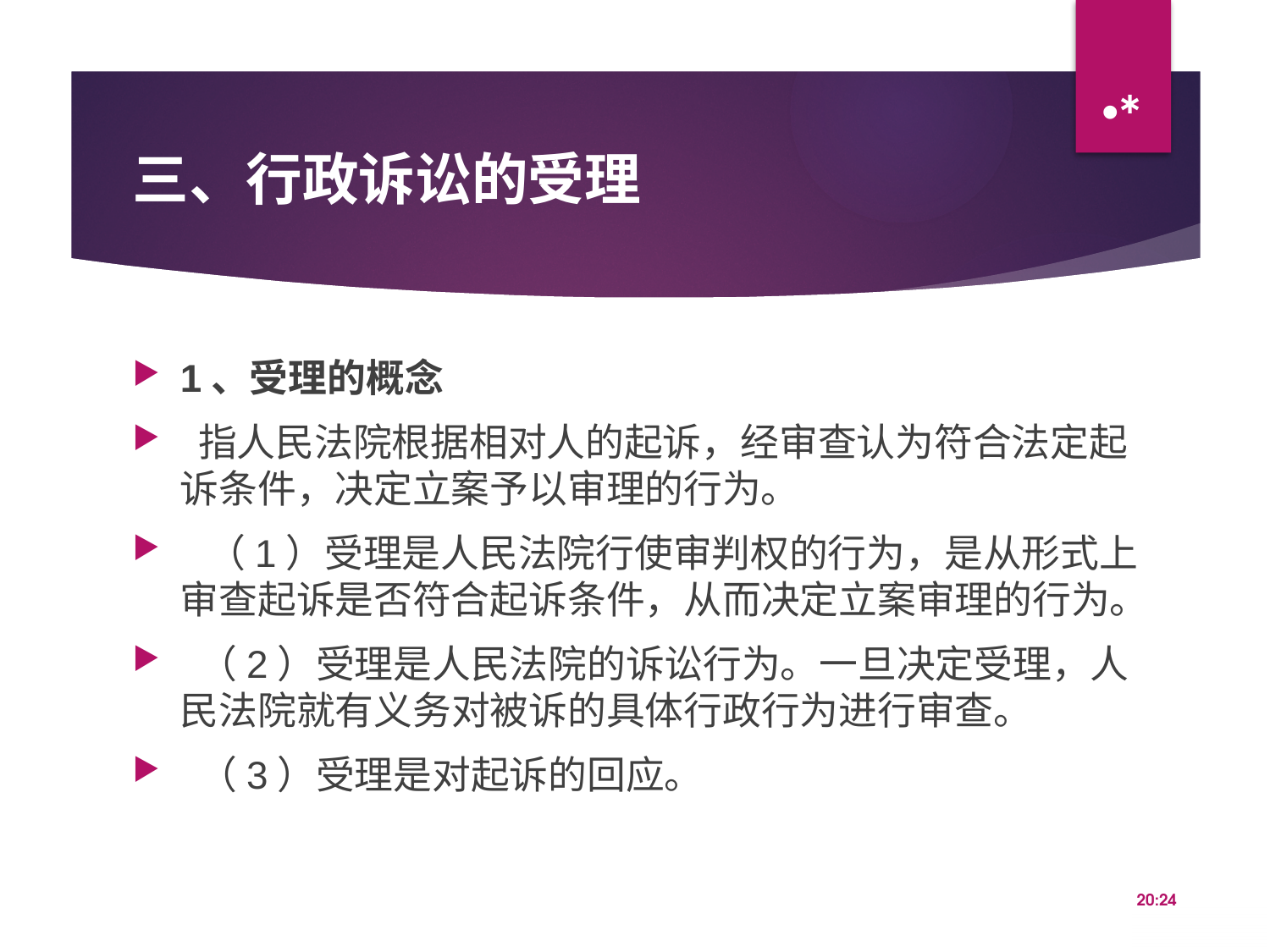

*
# 三、行政诉讼的受理
1、受理的概念
 指人民法院根据相对人的起诉，经审查认为符合法定起诉条件，决定立案予以审理的行为。
  （1）受理是人民法院行使审判权的行为，是从形式上审查起诉是否符合起诉条件，从而决定立案审理的行为。
 （2）受理是人民法院的诉讼行为。一旦决定受理，人民法院就有义务对被诉的具体行政行为进行审查。
 （3）受理是对起诉的回应。

20:24